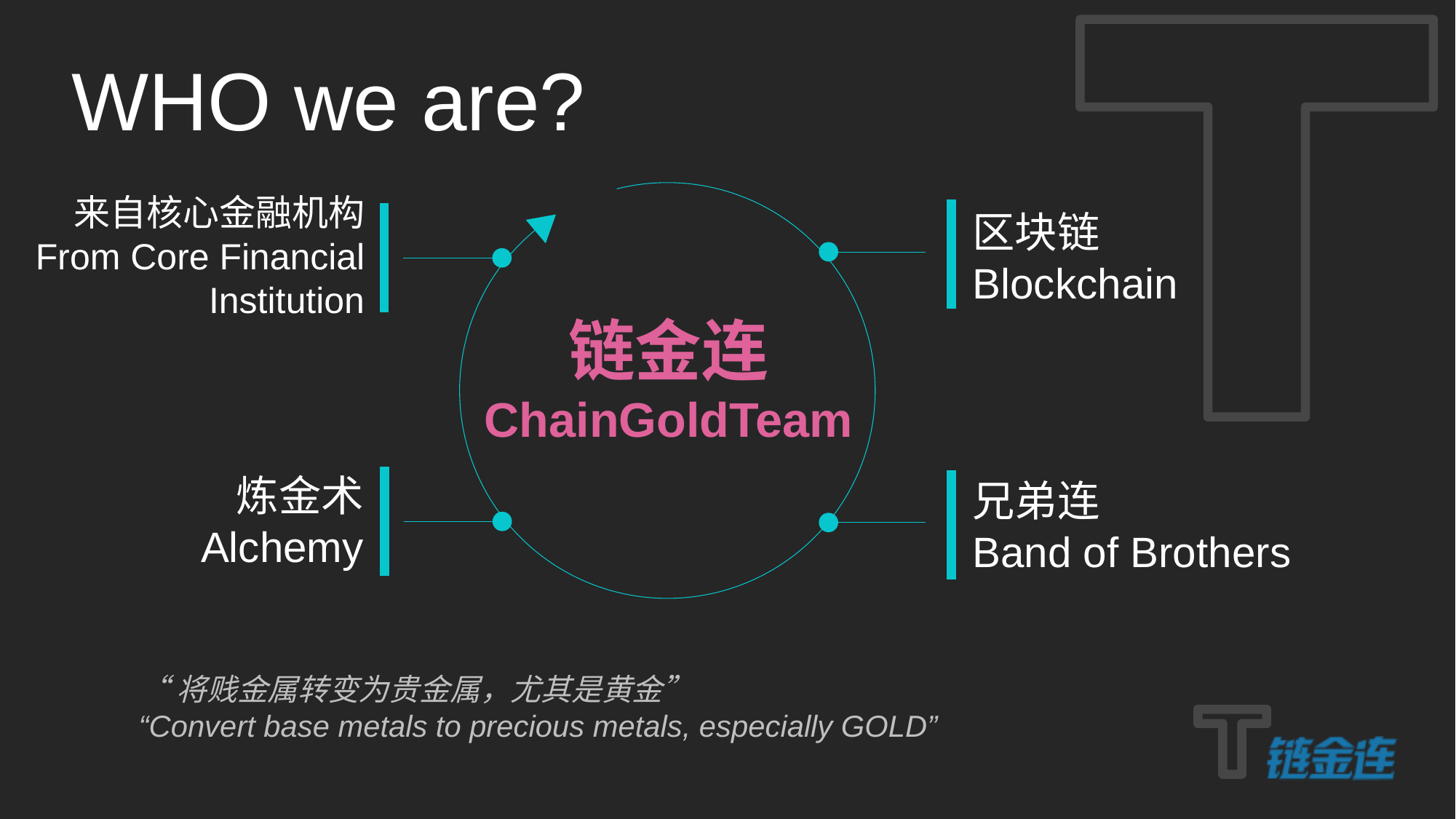

WHO we are?

来自核心金融机构
 From Core Financial Institution
区块链
Blockchain

链金连
ChainGoldTeam
炼金术
Alchemy
兄弟连
Band of Brothers

“将贱金属转变为贵金属，尤其是黄金”
“Convert base metals to precious metals, especially GOLD”